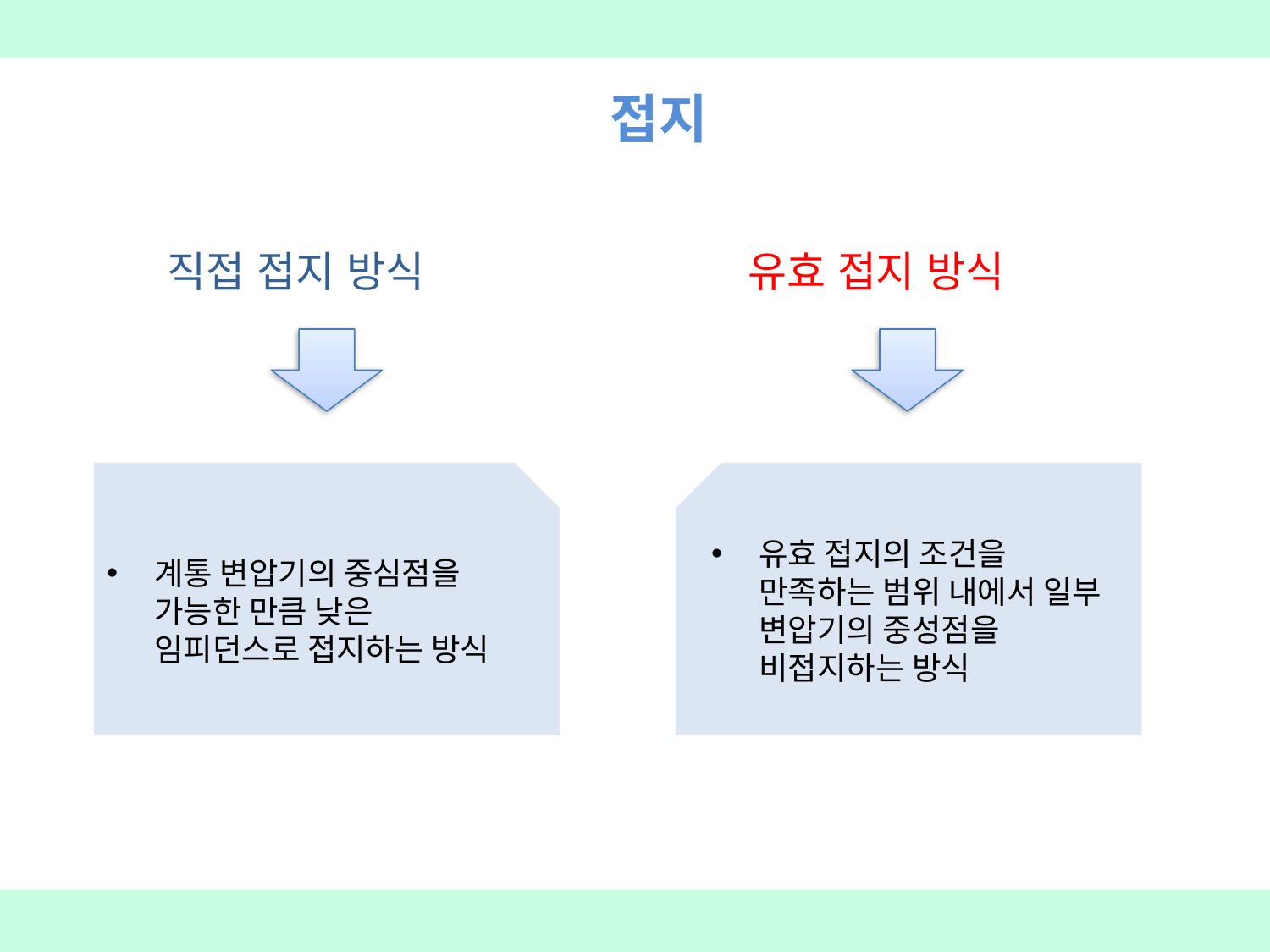

# 접지
직접 접지 방식
유효 접지 방식

계통 변압기의 중심점을 가능한 만큼 낮은 임피던스로 접지하는 방식
유효 접지의 조건을 만족하는 범위 내에서 일부 변압기의 중성점을 비접지하는 방식